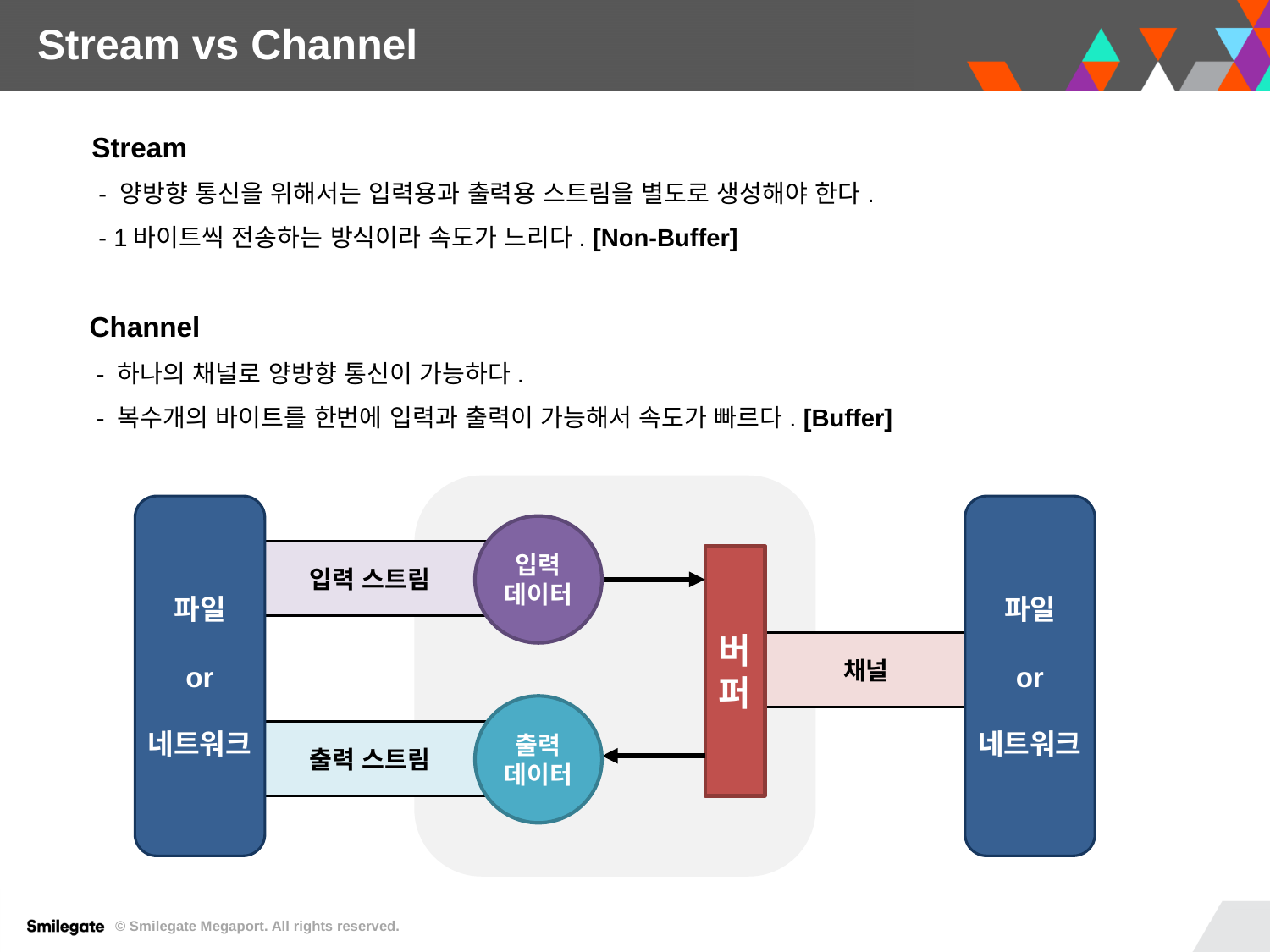

Stream vs Channel
Stream
 - 양방향 통신을 위해서는 입력용과 출력용 스트림을 별도로 생성해야 한다.
 - 1바이트씩 전송하는 방식이라 속도가 느리다. [Non-Buffer]
Channel
 - 하나의 채널로 양방향 통신이 가능하다.
 - 복수개의 바이트를 한번에 입력과 출력이 가능해서 속도가 빠르다. [Buffer]

파일

or

네트워크
파일

or

네트워크
입력
데이터
입력 스트림
버
퍼
채널
출력
데이터
출력 스트림